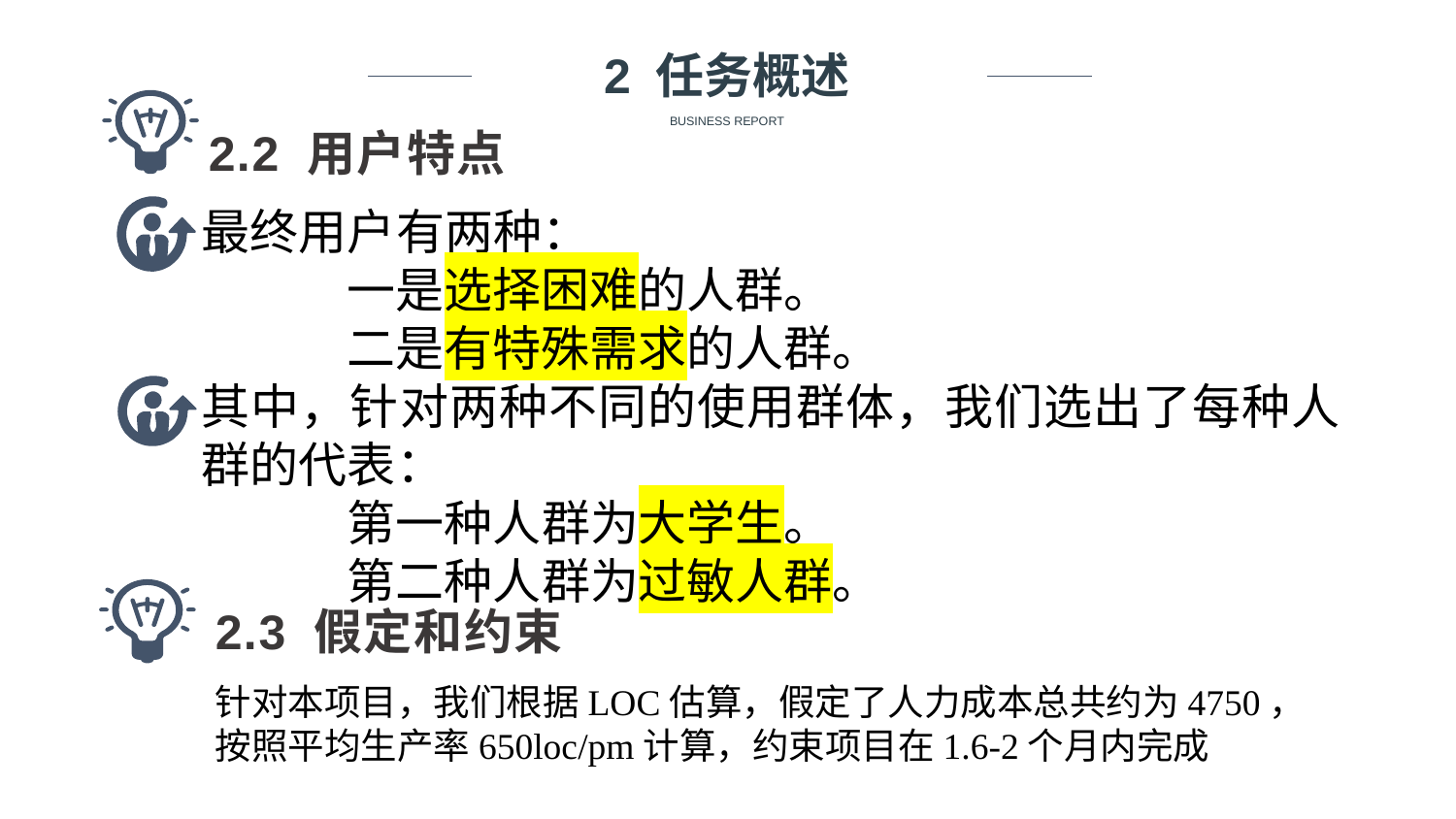

2 任务概述

BUSINESS REPORT
     2.2 用户特点
最终用户有两种：
      	一是选择困难的人群。
	二是有特殊需求的人群。
其中，针对两种不同的使用群体，我们选出了每种人群的代表：
	第一种人群为大学生。
	第二种人群为过敏人群。

     2.3 假定和约束
针对本项目，我们根据LOC估算，假定了人力成本总共约为4750，按照平均生产率650loc/pm计算，约束项目在1.6-2个月内完成